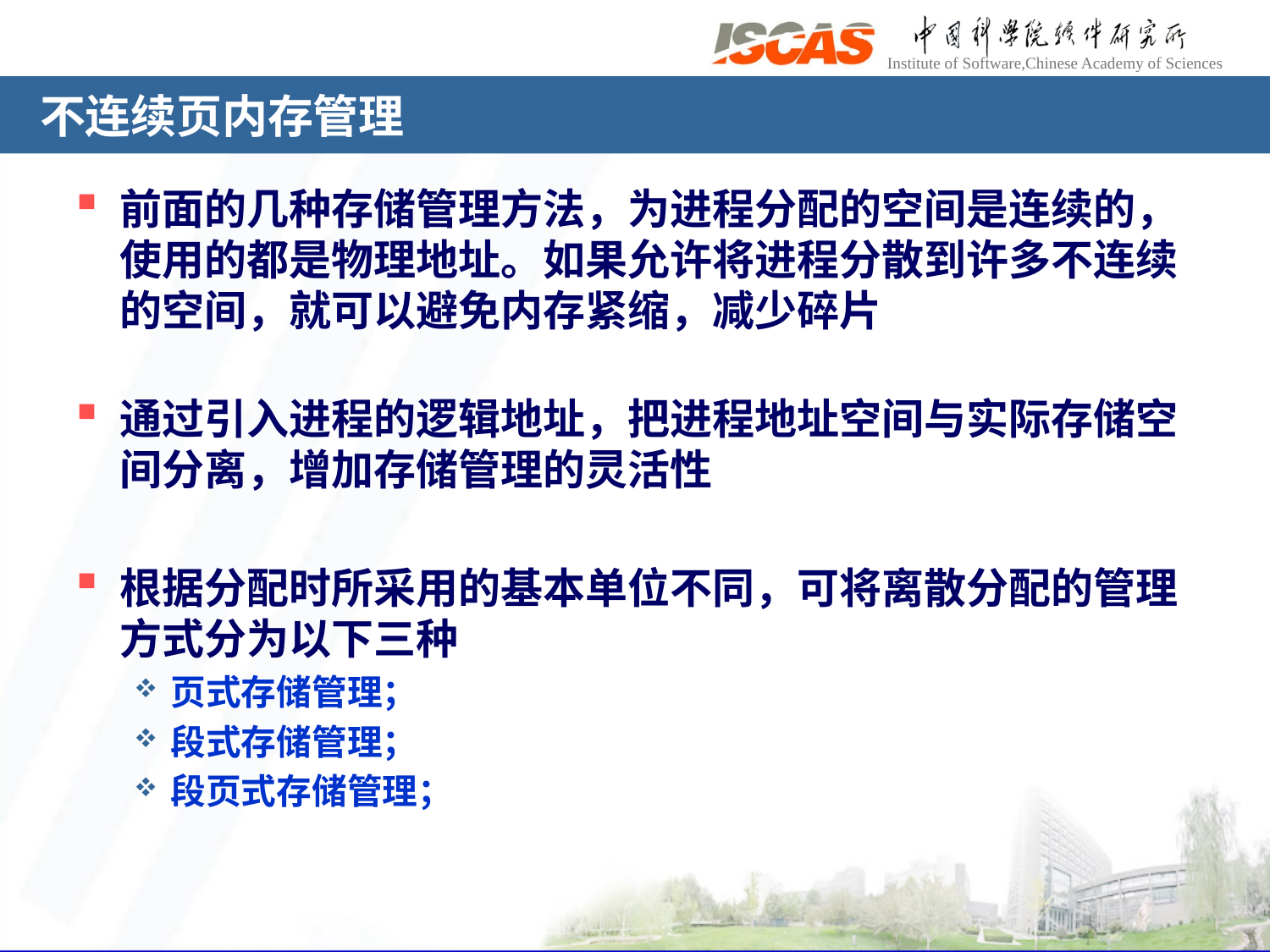

# 不连续页内存管理
前面的几种存储管理方法，为进程分配的空间是连续的，使用的都是物理地址。如果允许将进程分散到许多不连续的空间，就可以避免内存紧缩，减少碎片

通过引入进程的逻辑地址，把进程地址空间与实际存储空间分离，增加存储管理的灵活性

根据分配时所采用的基本单位不同，可将离散分配的管理方式分为以下三种
页式存储管理；
段式存储管理；
段页式存储管理；